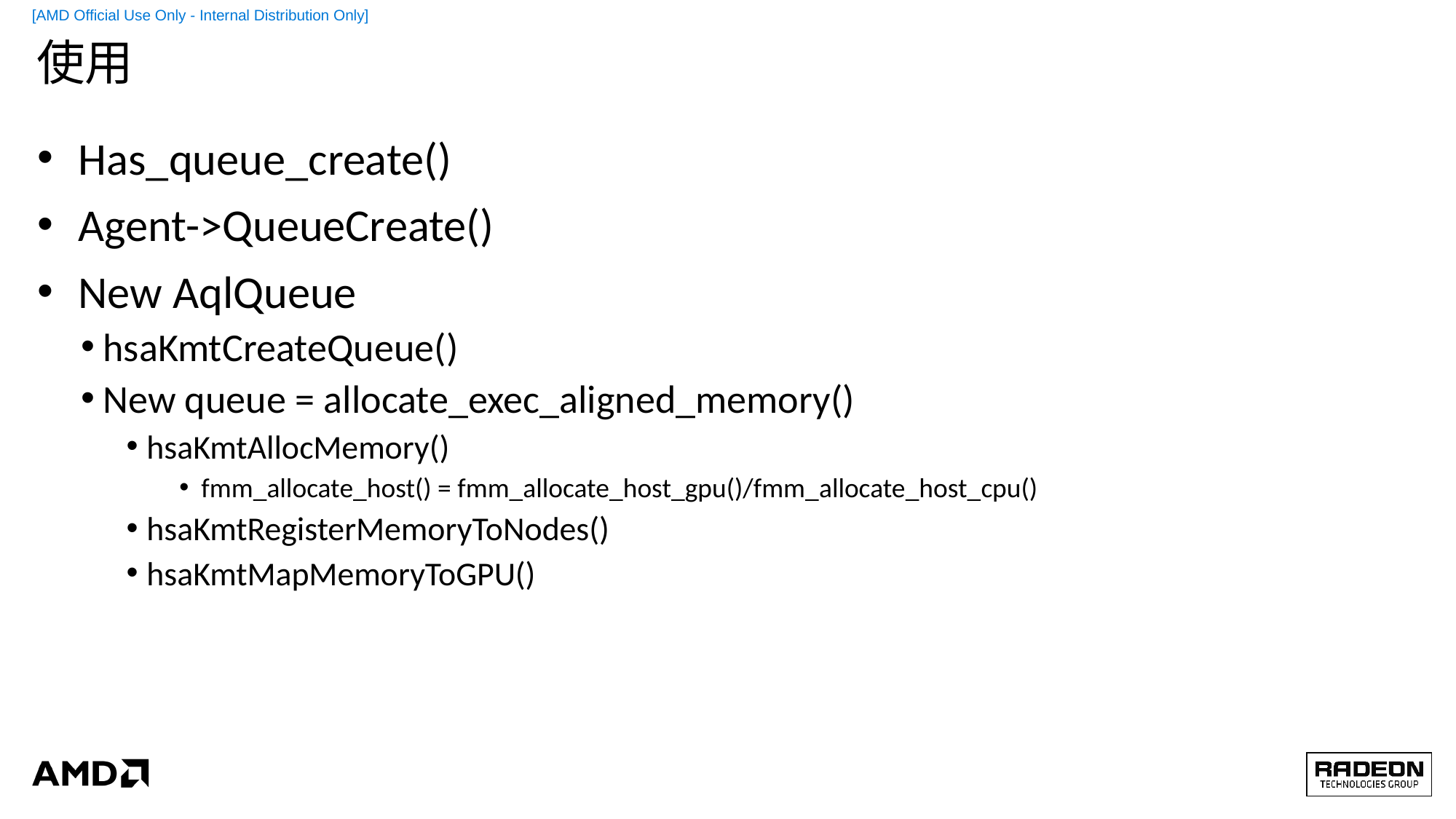

# 使用

Has_queue_create()
Agent->QueueCreate()
New AqlQueue
hsaKmtCreateQueue()
New queue = allocate_exec_aligned_memory()
hsaKmtAllocMemory()
fmm_allocate_host() = fmm_allocate_host_gpu()/fmm_allocate_host_cpu()
hsaKmtRegisterMemoryToNodes()
hsaKmtMapMemoryToGPU()